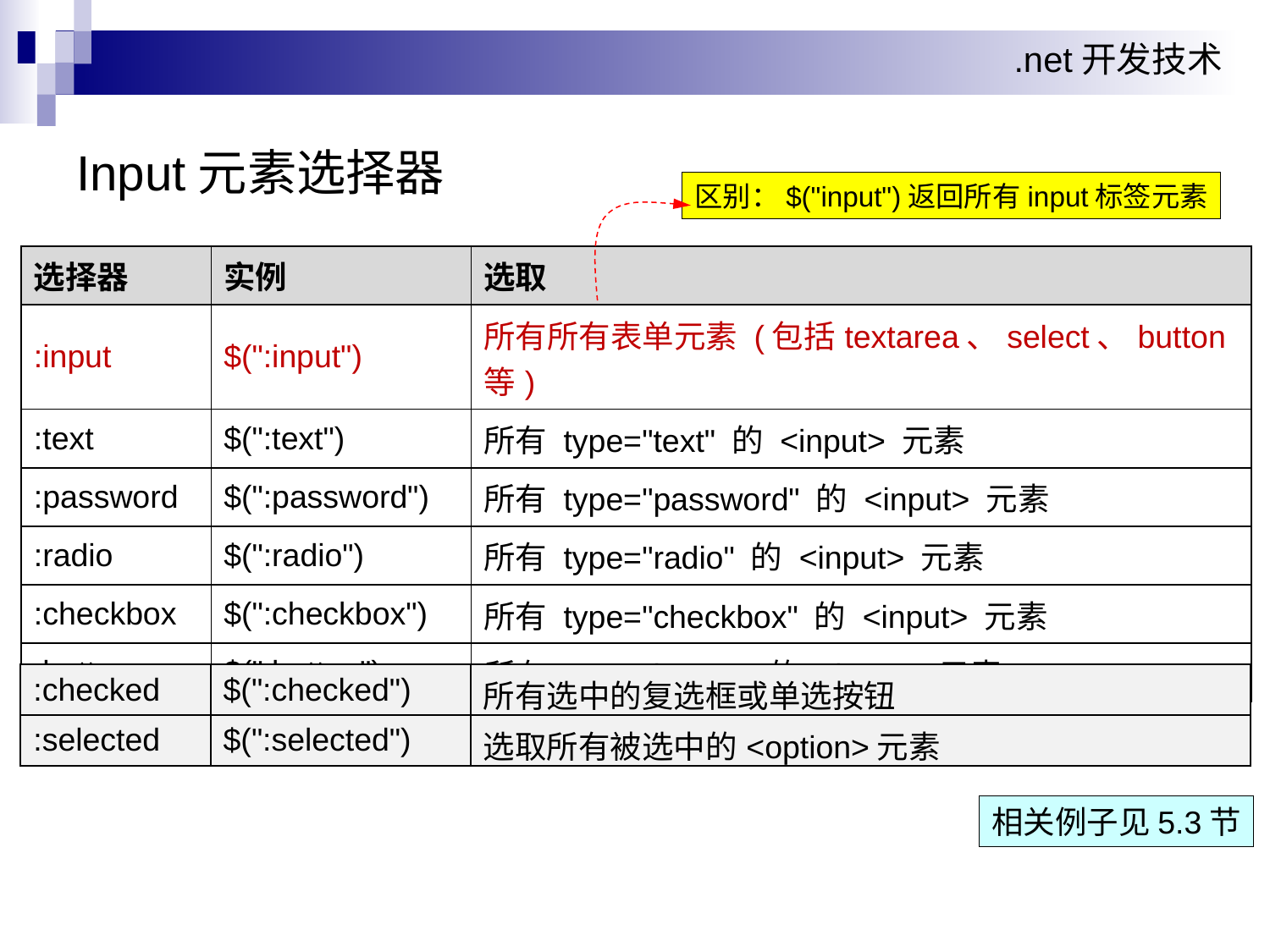

# Input元素选择器
区别：$("input")返回所有input标签元素

| 选择器 | 实例 | 选取 |
| --- | --- | --- |
| :input | $(":input") | 所有所有表单元素 (包括textarea、select、button等) |
| :text | $(":text") | 所有 type="text" 的 <input> 元素 |
| :password | $(":password") | 所有 type="password" 的 <input> 元素 |
| :radio | $(":radio") | 所有 type="radio" 的 <input> 元素 |
| :checkbox | $(":checkbox") | 所有 type="checkbox" 的 <input> 元素 |
| :button | $(":button") | 所有 type="button" 的 <input> 元素 |
| :checked | $(":checked") | 所有选中的复选框或单选按钮 |
| --- | --- | --- |
| :selected | $(":selected") | 选取所有被选中的<option>元素 |
相关例子见5.3节